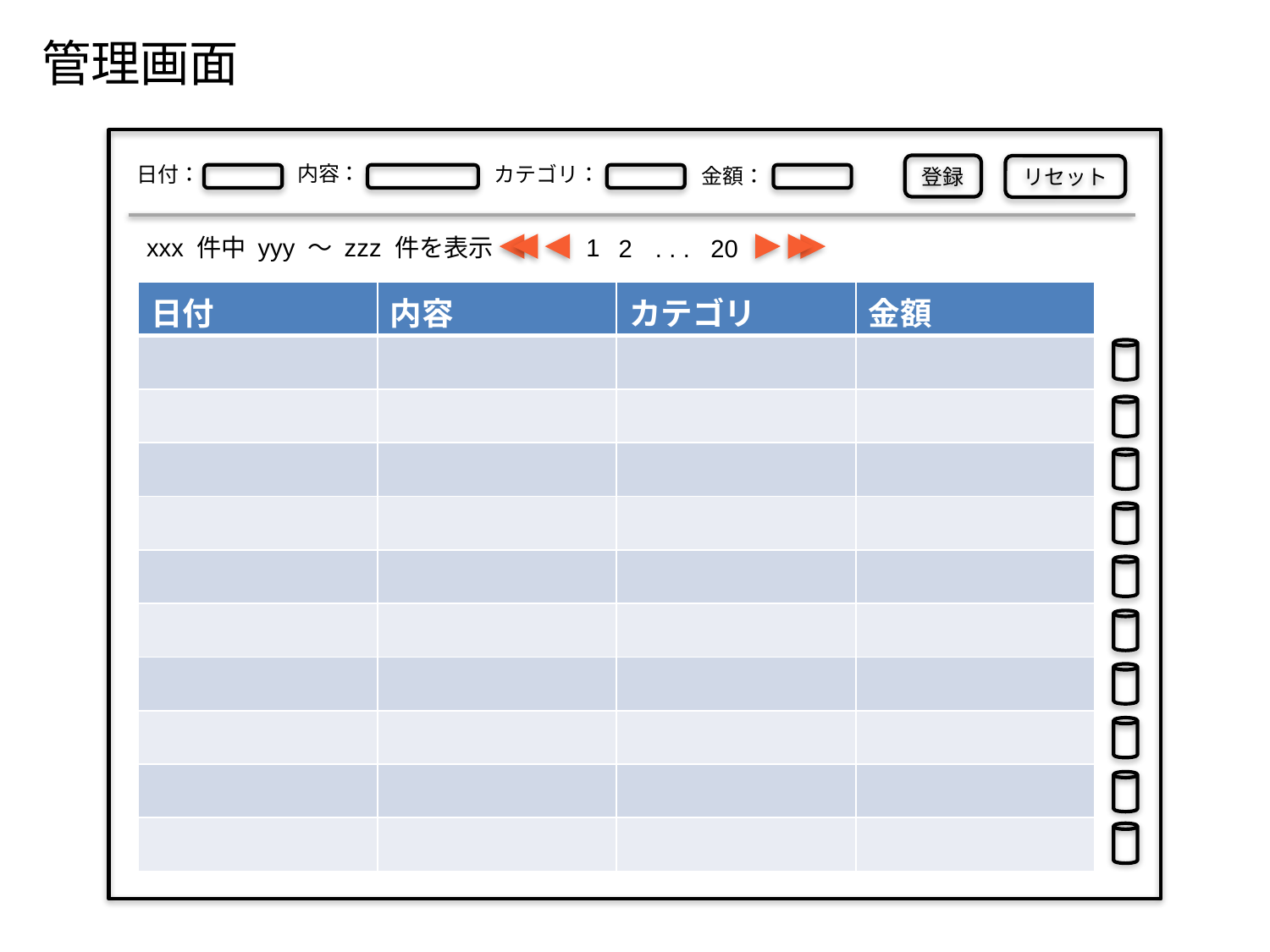

管理画面

内容：
日付：
カテゴリ：
登録
リセット
金額：

xxx 件中 yyy 〜 zzz 件を表示
1
2
. . .
20

| 日付 | 内容 | カテゴリ | 金額 |
| --- | --- | --- | --- |
|  |  |  |  |
|  |  |  |  |
|  |  |  |  |
|  |  |  |  |
|  |  |  |  |
|  |  |  |  |
|  |  |  |  |
|  |  |  |  |
|  |  |  |  |
|  |  |  |  |